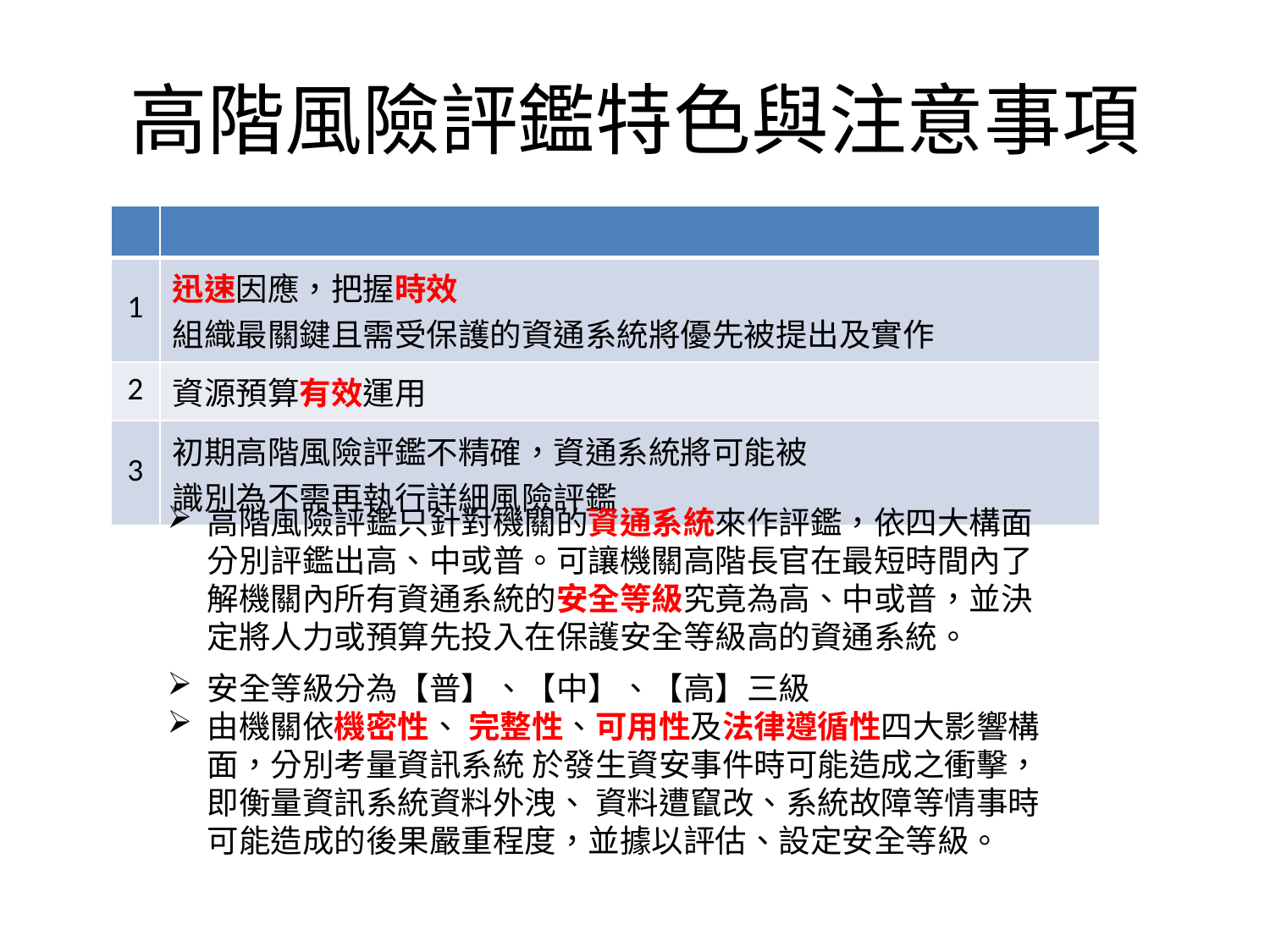

# 高階風險評鑑特色與注意事項
|  |  |
| --- | --- |
| 1 | 迅速因應，把握時效 組織最關鍵且需受保護的資通系統將優先被提出及實作 |
| 2 | 資源預算有效運用 |
| 3 | 初期高階風險評鑑不精確，資通系統將可能被 識別為不需再執行詳細風險評鑑 |
高階風險評鑑只針對機關的資通系統來作評鑑，依四大構面分別評鑑出高、中或普。可讓機關高階長官在最短時間內了解機關內所有資通系統的安全等級究竟為高、中或普，並決定將人力或預算先投入在保護安全等級高的資通系統。
安全等級分為【普】、【中】、【高】三級
由機關依機密性、 完整性、可用性及法律遵循性四大影響構面，分別考量資訊系統 於發生資安事件時可能造成之衝擊，即衡量資訊系統資料外洩、 資料遭竄改、系統故障等情事時可能造成的後果嚴重程度，並據以評估、設定安全等級。